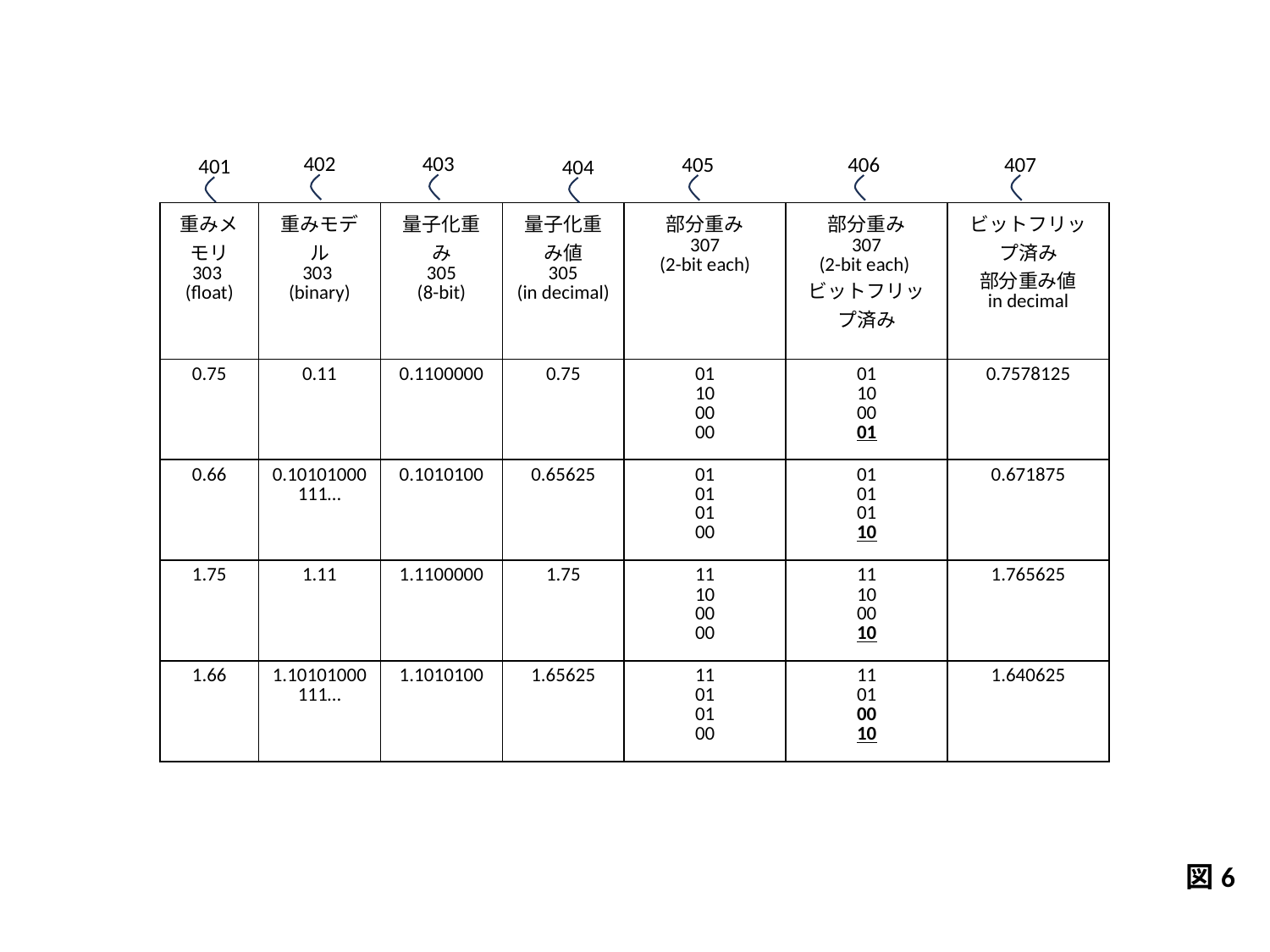

402
403
405
406
407
401
404

| 重みメモリ 303 (float) | 重みモデル 303 (binary) | 量子化重み 305 (8-bit) | 量子化重み値 305 (in decimal) | 部分重み 307 (2-bit each) | 部分重み 307 (2-bit each) ビットフリップ済み | ビットフリップ済み 部分重み値 in decimal |
| --- | --- | --- | --- | --- | --- | --- |
| 0.75 | 0.11 | 0.1100000 | 0.75 | 01 10 00 00 | 01 10 00 01 | 0.7578125 |
| 0.66 | 0.10101000111… | 0.1010100 | 0.65625 | 01 01 01 00 | 01 01 01 10 | 0.671875 |
| 1.75 | 1.11 | 1.1100000 | 1.75 | 11 10 00 00 | 11 10 00 10 | 1.765625 |
| 1.66 | 1.10101000111… | 1.1010100 | 1.65625 | 11 01 01 00 | 11 01 00 10 | 1.640625 |
図6